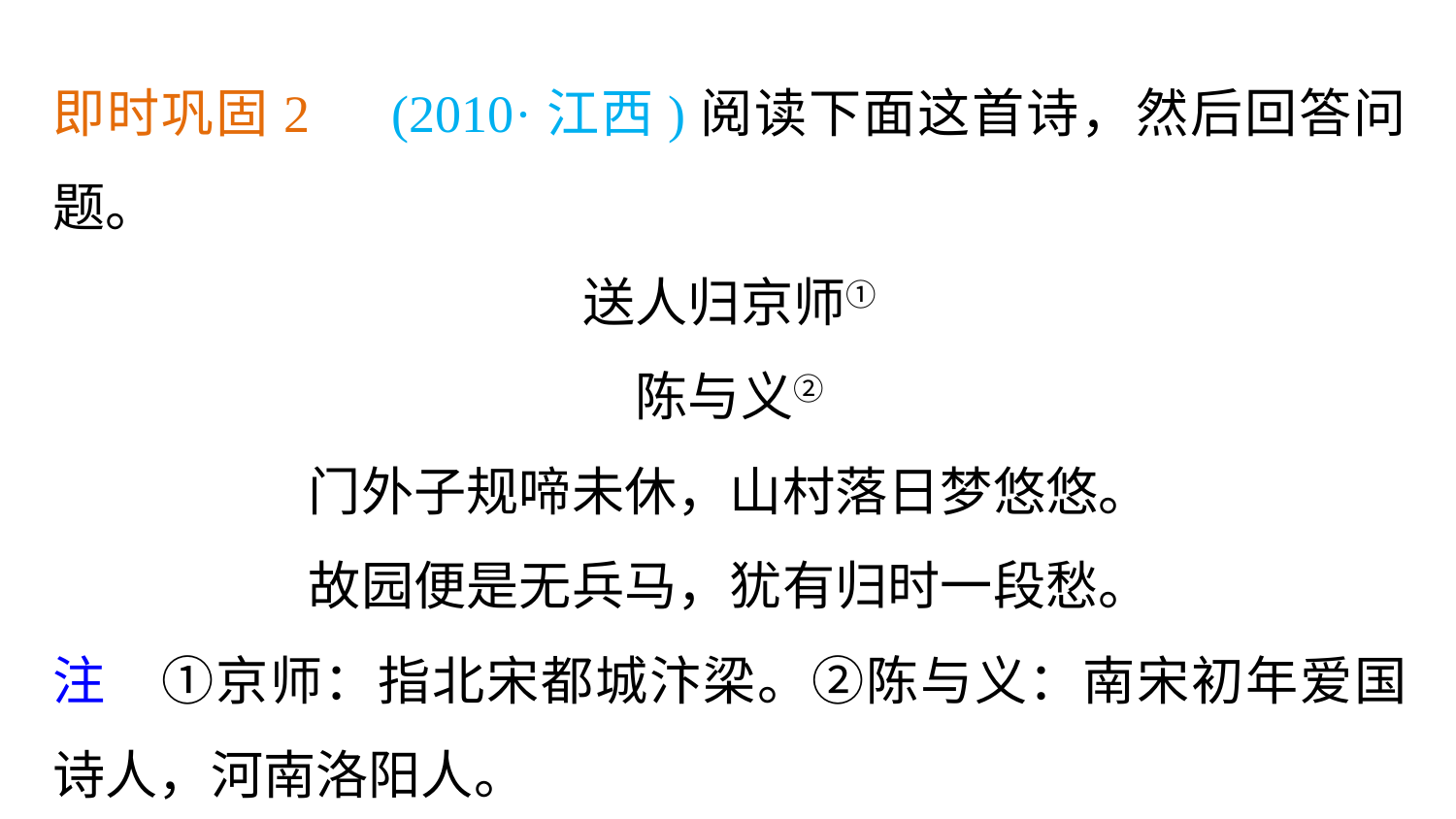

即时巩固2　(2010·江西)阅读下面这首诗，然后回答问题。
送人归京师①
陈与义②
门外子规啼未休，山村落日梦悠悠。
故园便是无兵马，犹有归时一段愁。
注　①京师：指北宋都城汴梁。②陈与义：南宋初年爱国诗人，河南洛阳人。